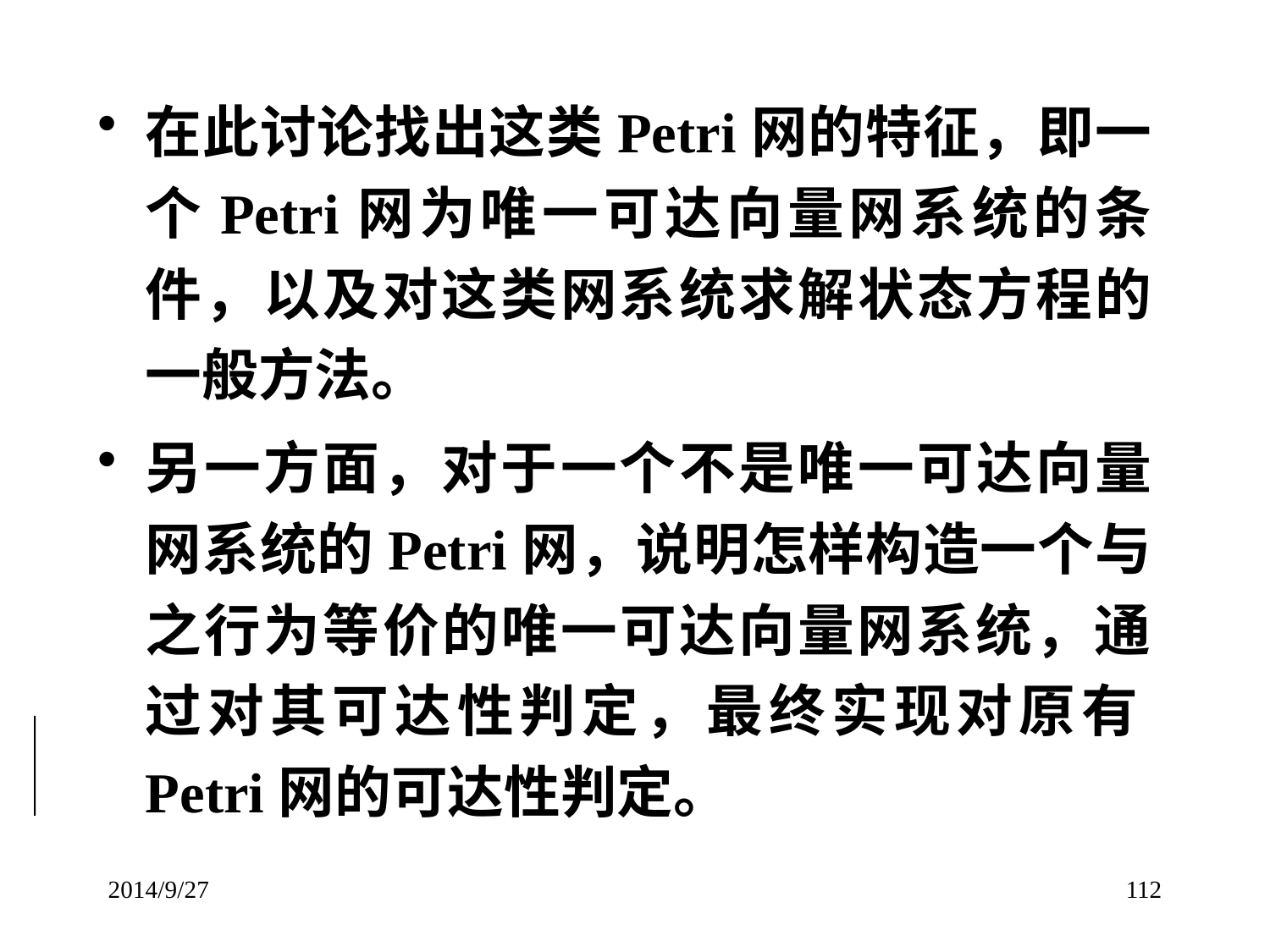

在此讨论找出这类Petri网的特征，即一个Petri网为唯一可达向量网系统的条件，以及对这类网系统求解状态方程的一般方法。
另一方面，对于一个不是唯一可达向量网系统的Petri网，说明怎样构造一个与之行为等价的唯一可达向量网系统，通过对其可达性判定，最终实现对原有Petri网的可达性判定。
2014/9/27
112